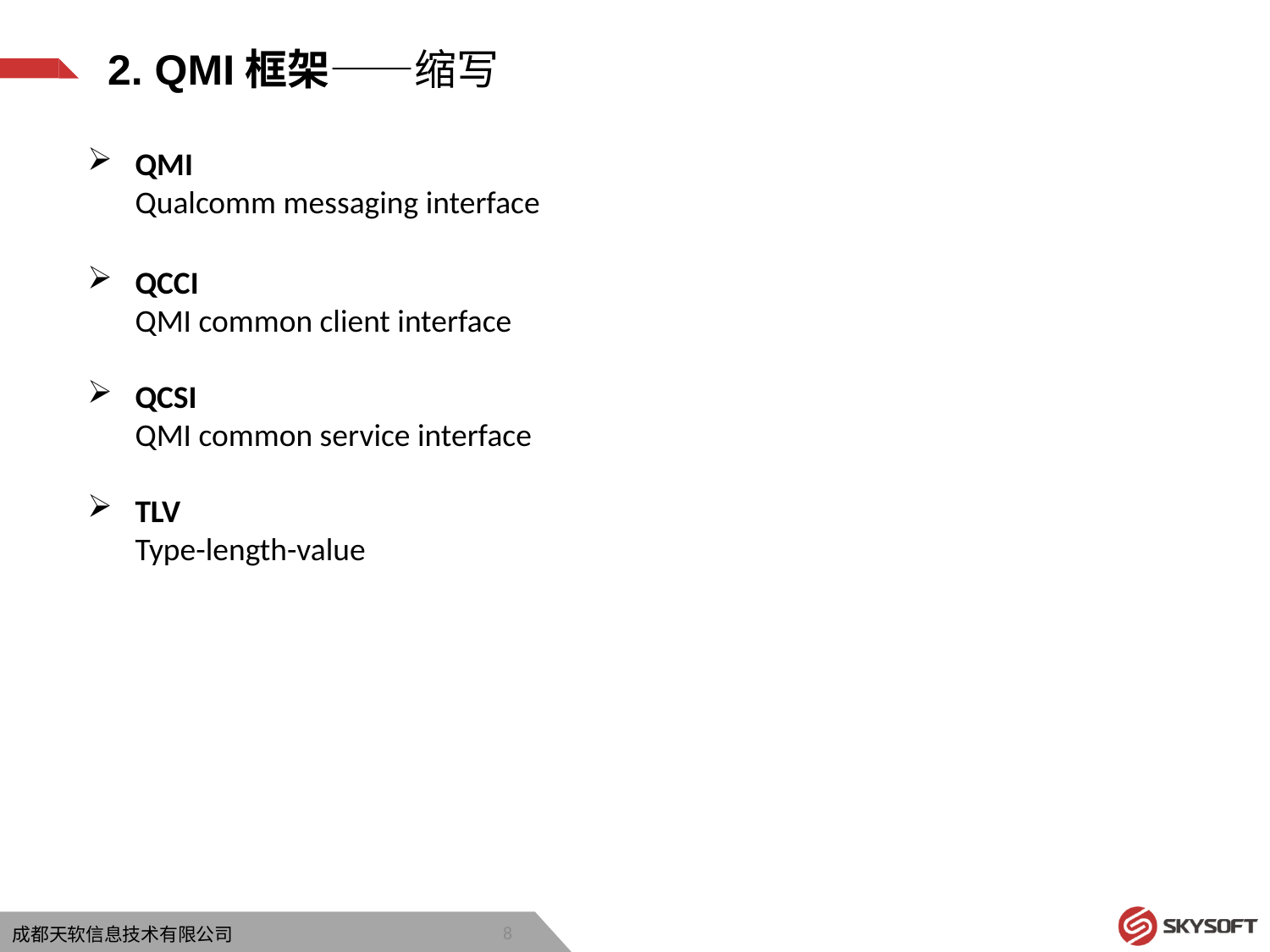

2. QMI框架——缩写

QMI
Qualcomm messaging interface

QCCI
QMI common client interface

QCSI
QMI common service interface

TLV
Type-length-value
8